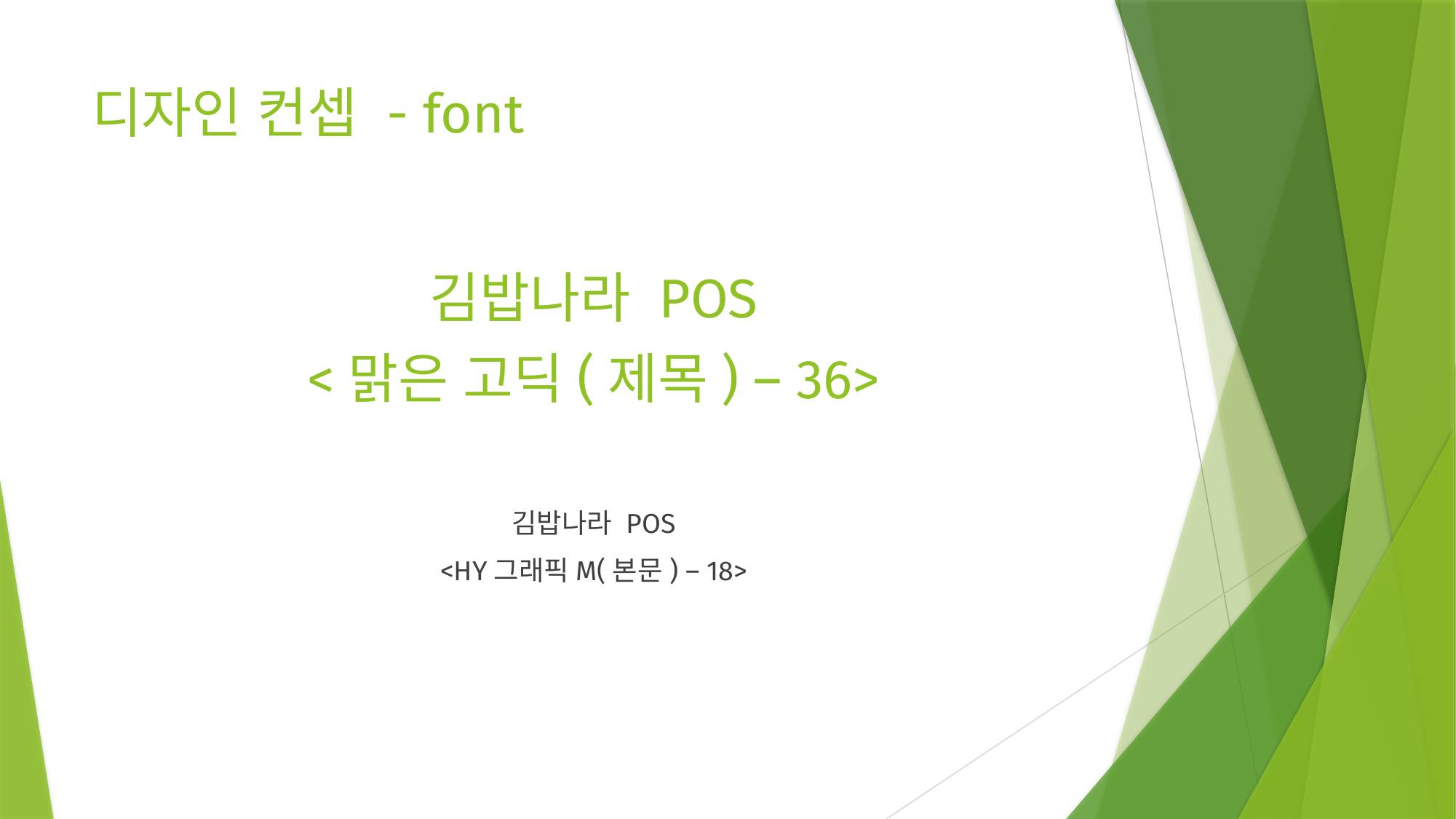

# 디자인 컨셉 - font
김밥나라 POS
<맑은 고딕(제목) – 36>

김밥나라 POS
<HY그래픽M(본문) – 18>